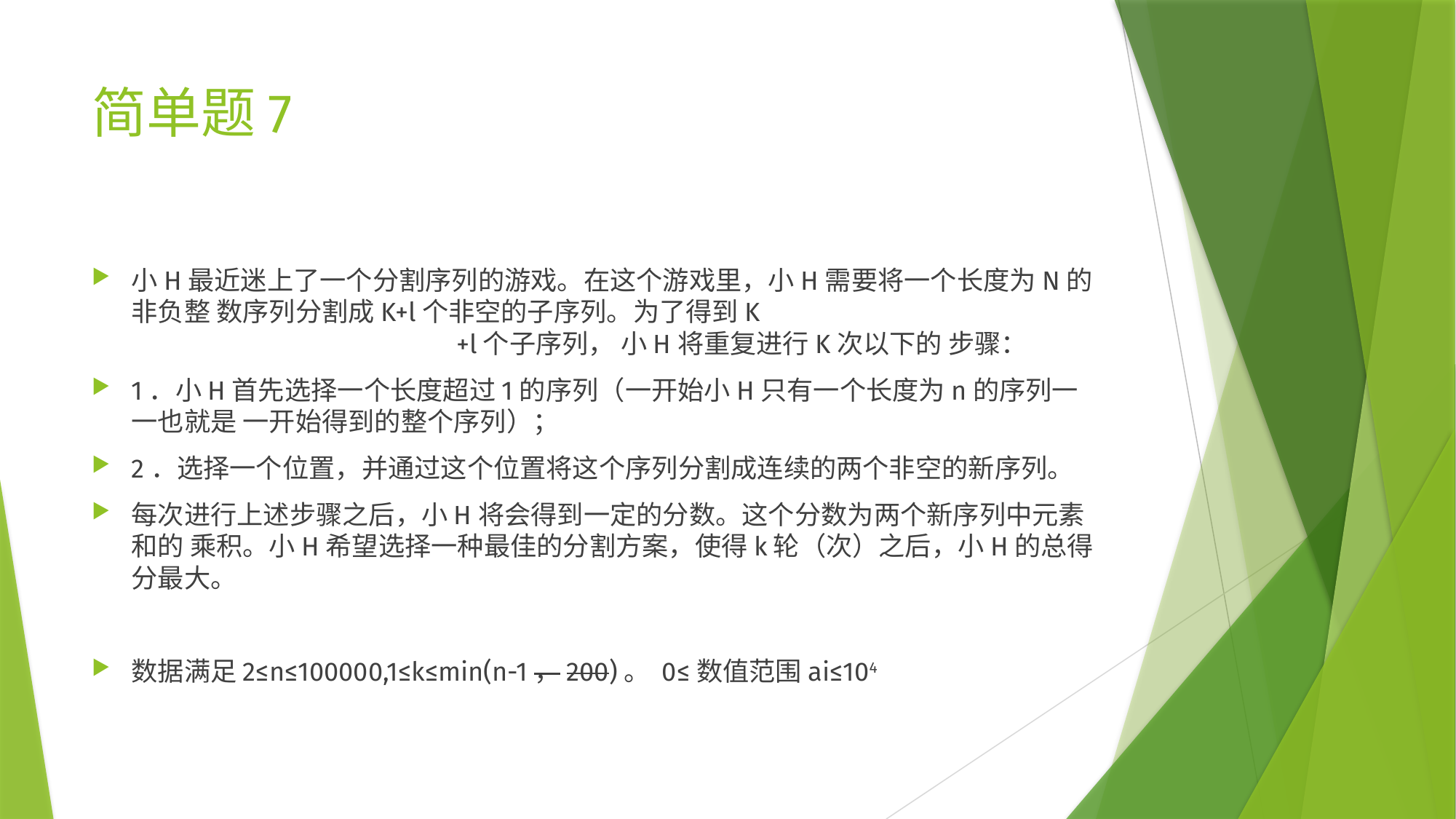

# 简单题7
小H最近迷上了一个分割序列的游戏。在这个游戏里，小H需要将一个长度为N的非负整 数序列分割成K+l个非空的子序列。为了得到K                                                                                                +l个子序列， 小H将重复进行K次以下的 步骤：
1．小H首先选择一个长度超过1的序列（一开始小H只有一个长度为n的序列一一也就是 一开始得到的整个序列）；
2．选择一个位置，并通过这个位置将这个序列分割成连续的两个非空的新序列。
每次进行上述步骤之后，小H将会得到一定的分数。这个分数为两个新序列中元素和的 乘积。小H希望选择一种最佳的分割方案，使得k轮（次）之后，小H的总得分最大。

数据满足2≤n≤100000,1≤k≤min(n-1，200)。 0≤数值范围ai≤104